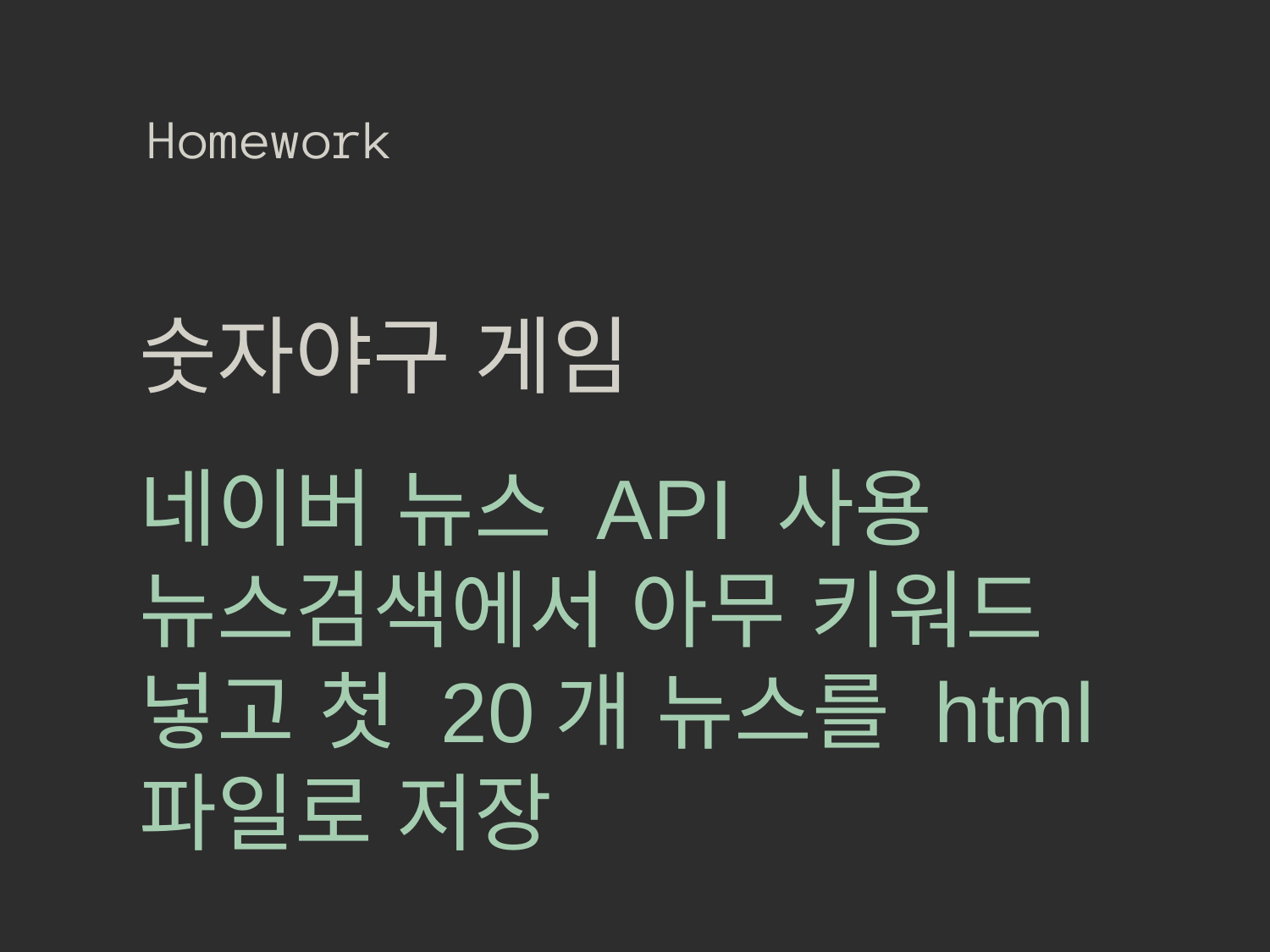

Homework
숫자야구 게임
네이버 뉴스 API 사용
뉴스검색에서 아무 키워드
넣고 첫 20개 뉴스를 html
파일로 저장